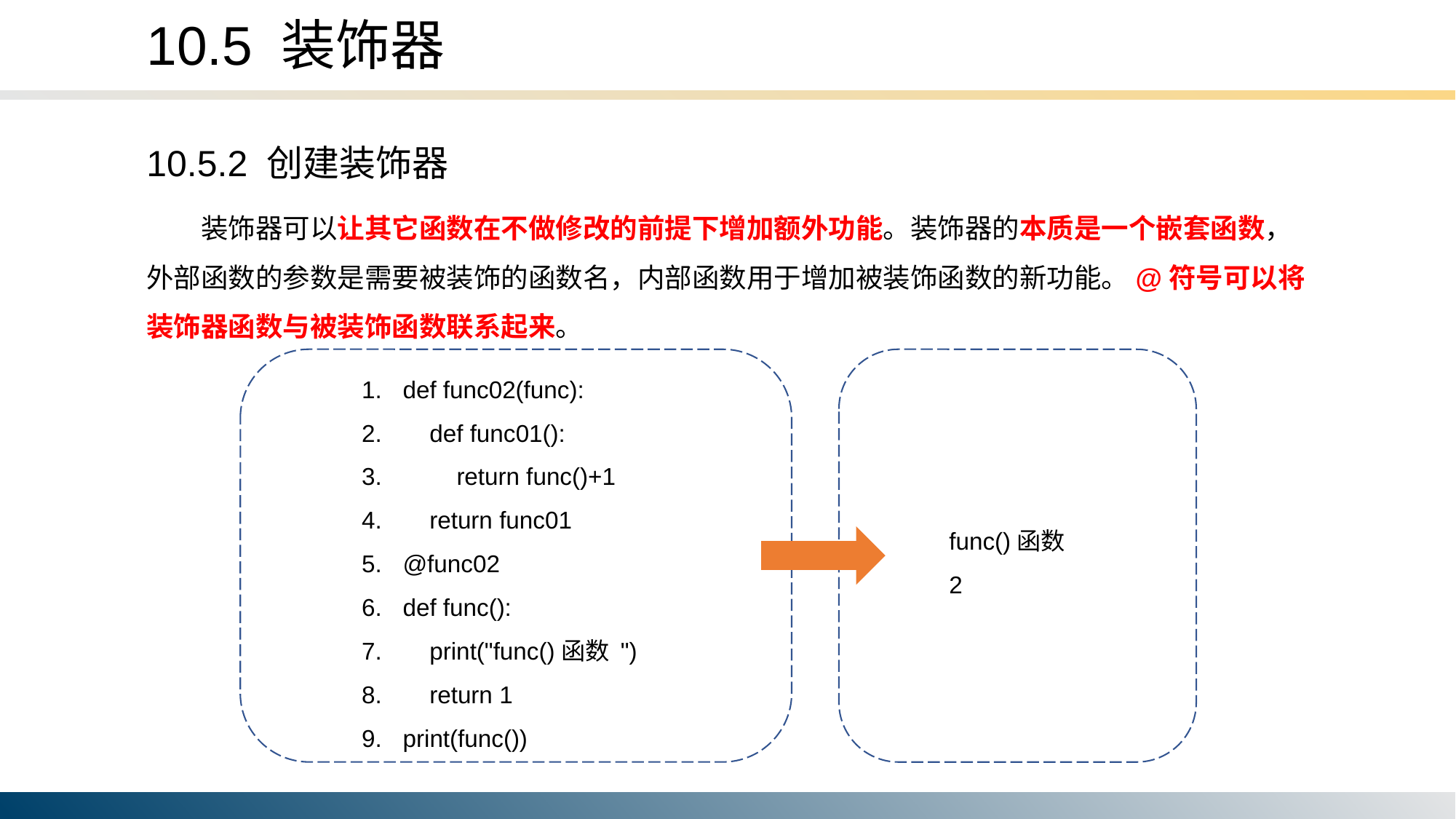

10.5 装饰器
10.5.2 创建装饰器
装饰器可以让其它函数在不做修改的前提下增加额外功能。装饰器的本质是一个嵌套函数，外部函数的参数是需要被装饰的函数名，内部函数用于增加被装饰函数的新功能。@符号可以将装饰器函数与被装饰函数联系起来。

def func02(func):
    def func01():
        return func()+1
    return func01
@func02
def func():
    print("func()函数 ")
    return 1
print(func())
func()函数
2